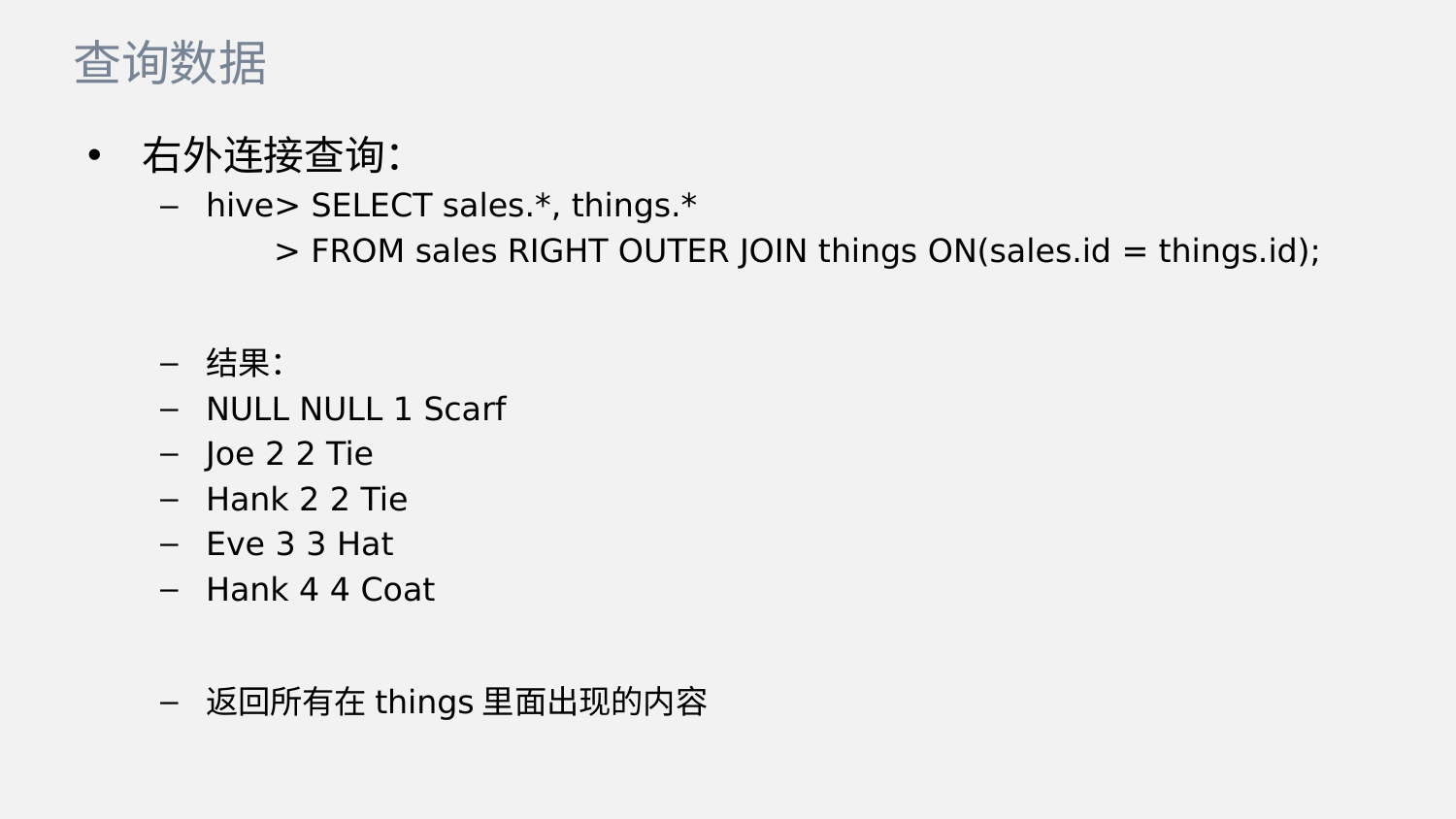

查询数据
右外连接查询：
hive> SELECT sales.*, things.*
    > FROM sales RIGHT OUTER JOIN things ON(sales.id = things.id);

结果：
NULL NULL 1 Scarf
Joe 2 2 Tie
Hank 2 2 Tie
Eve 3 3 Hat
Hank 4 4 Coat

返回所有在things里面出现的内容